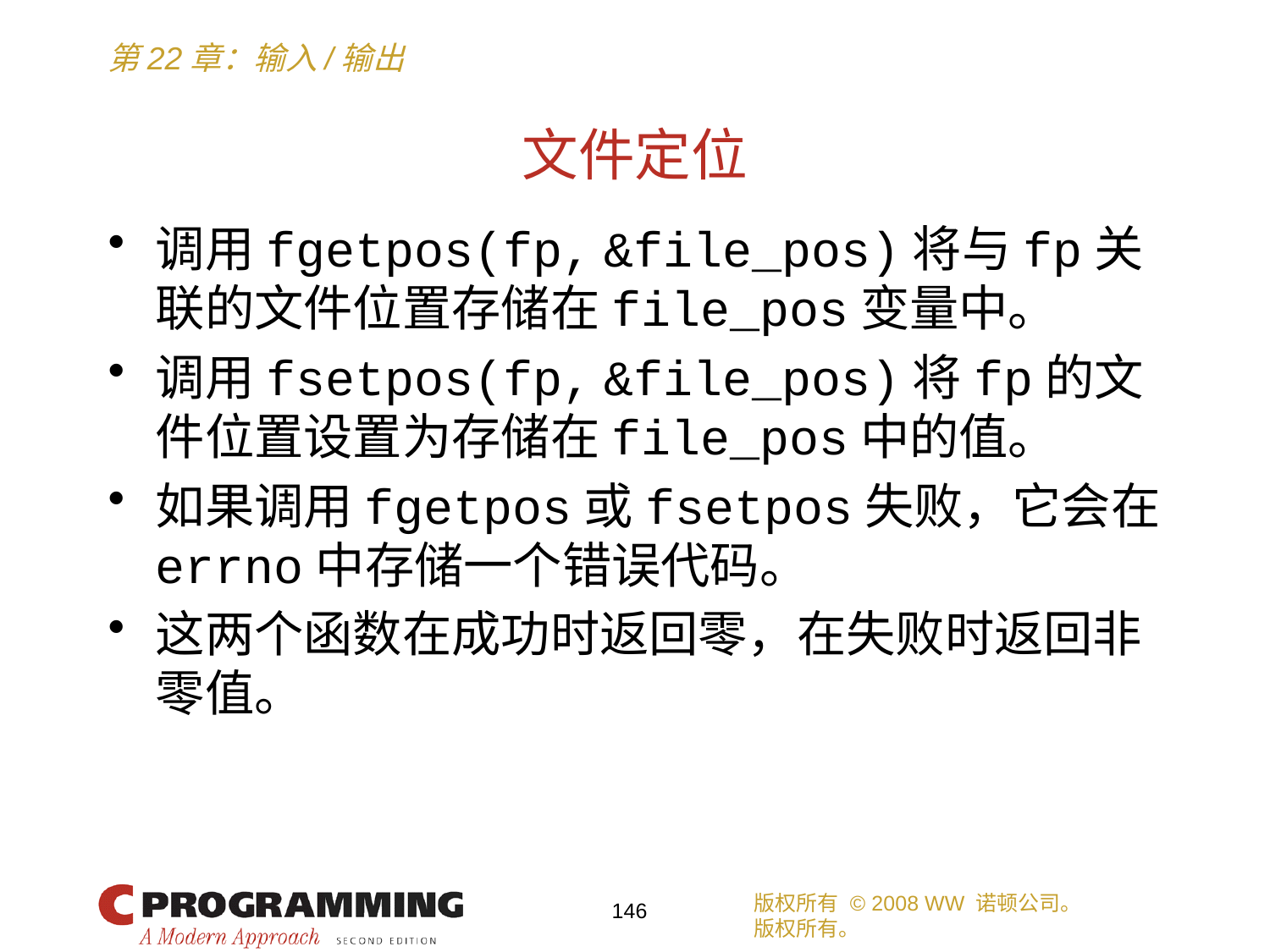

# 文件定位
调用fgetpos(fp, &file_pos)将与fp关联的文件位置存储在file_pos变量中。
调用fsetpos(fp, &file_pos)将fp的文件位置设置为存储在file_pos中的值。
如果调用fgetpos或fsetpos失败，它会在errno中存储一个错误代码。
这两个函数在成功时返回零，在失败时返回非零值。
版权所有 © 2008 WW 诺顿公司。
版权所有。
146